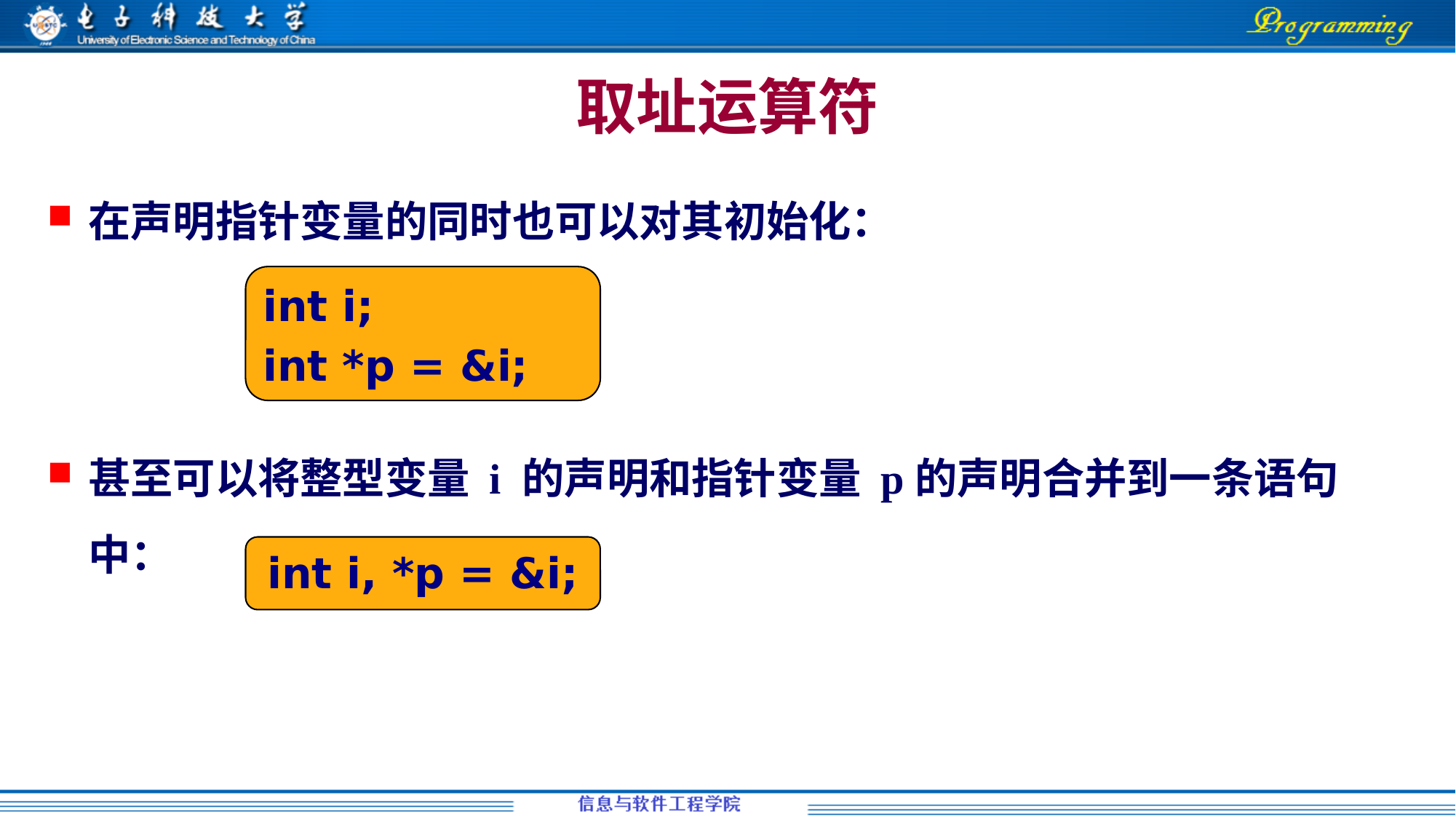

# 取址运算符
在声明指针变量的同时也可以对其初始化：

甚至可以将整型变量 i 的声明和指针变量 p的声明合并到一条语句中：

int i;
int *p = &i;
int i, *p = &i;